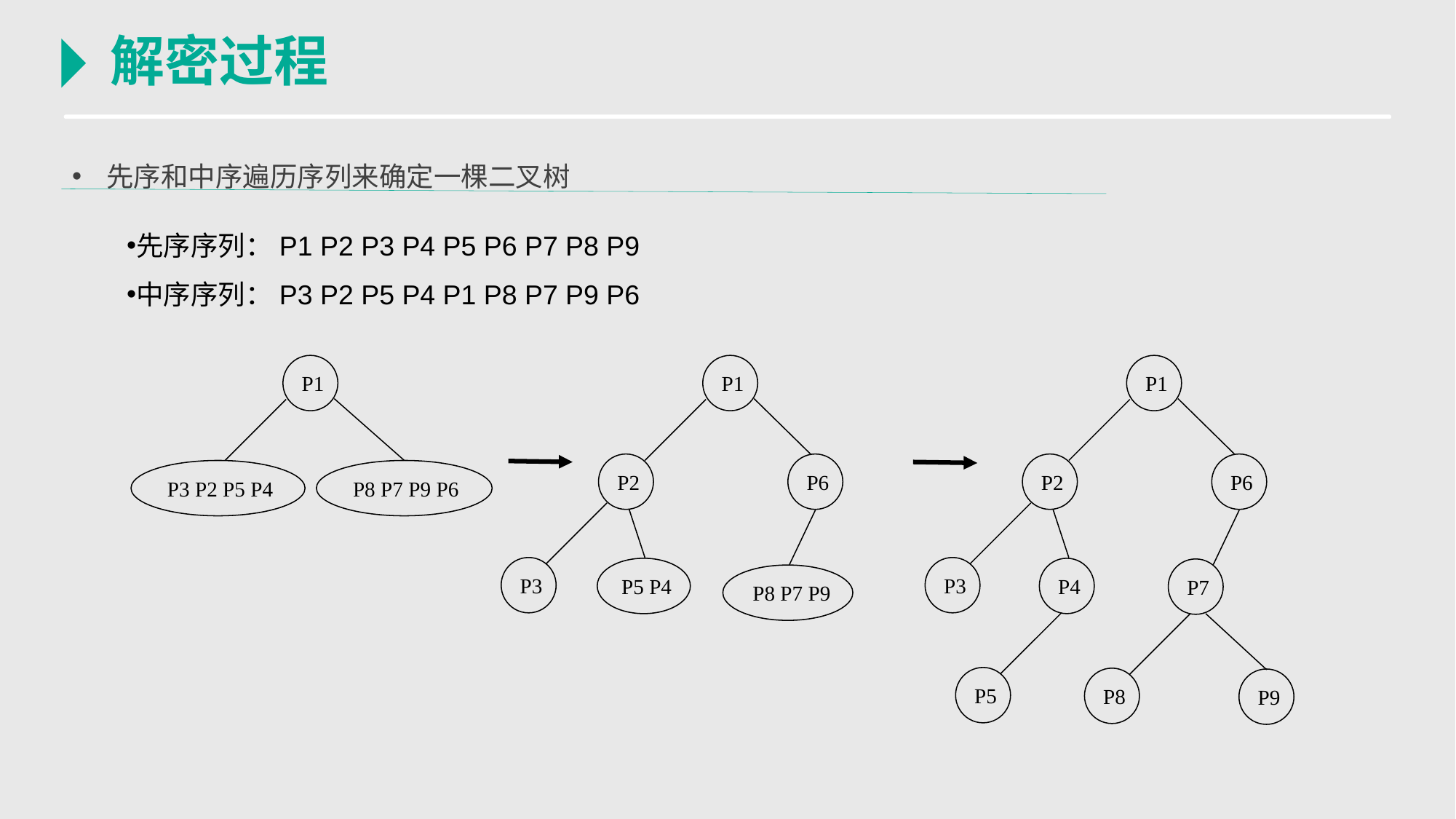

解密过程

先序和中序遍历序列来确定一棵二叉树
先序序列：P1 P2 P3 P4 P5 P6 P7 P8 P9
中序序列：P3 P2 P5 P4 P1 P8 P7 P9 P6
P1
P1
P1

P2
P6
P2
P6
P3 P2 P5 P4
P8 P7 P9 P6

P3
P3
P5 P4
P4
P7
P8 P7 P9

P5
P8
P9